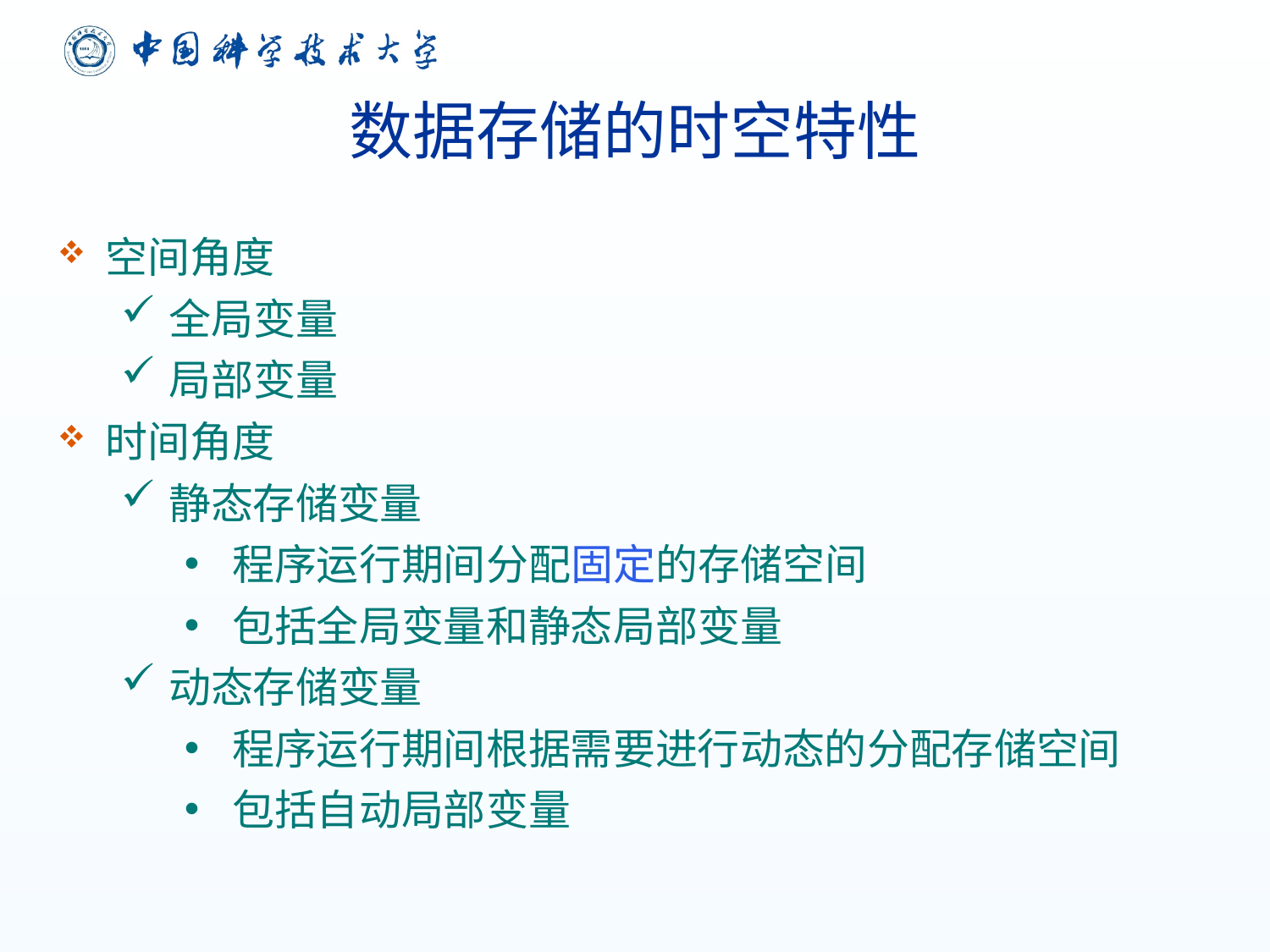

数据存储的时空特性
空间角度
全局变量
局部变量
时间角度
静态存储变量
程序运行期间分配固定的存储空间
包括全局变量和静态局部变量
动态存储变量
程序运行期间根据需要进行动态的分配存储空间
包括自动局部变量